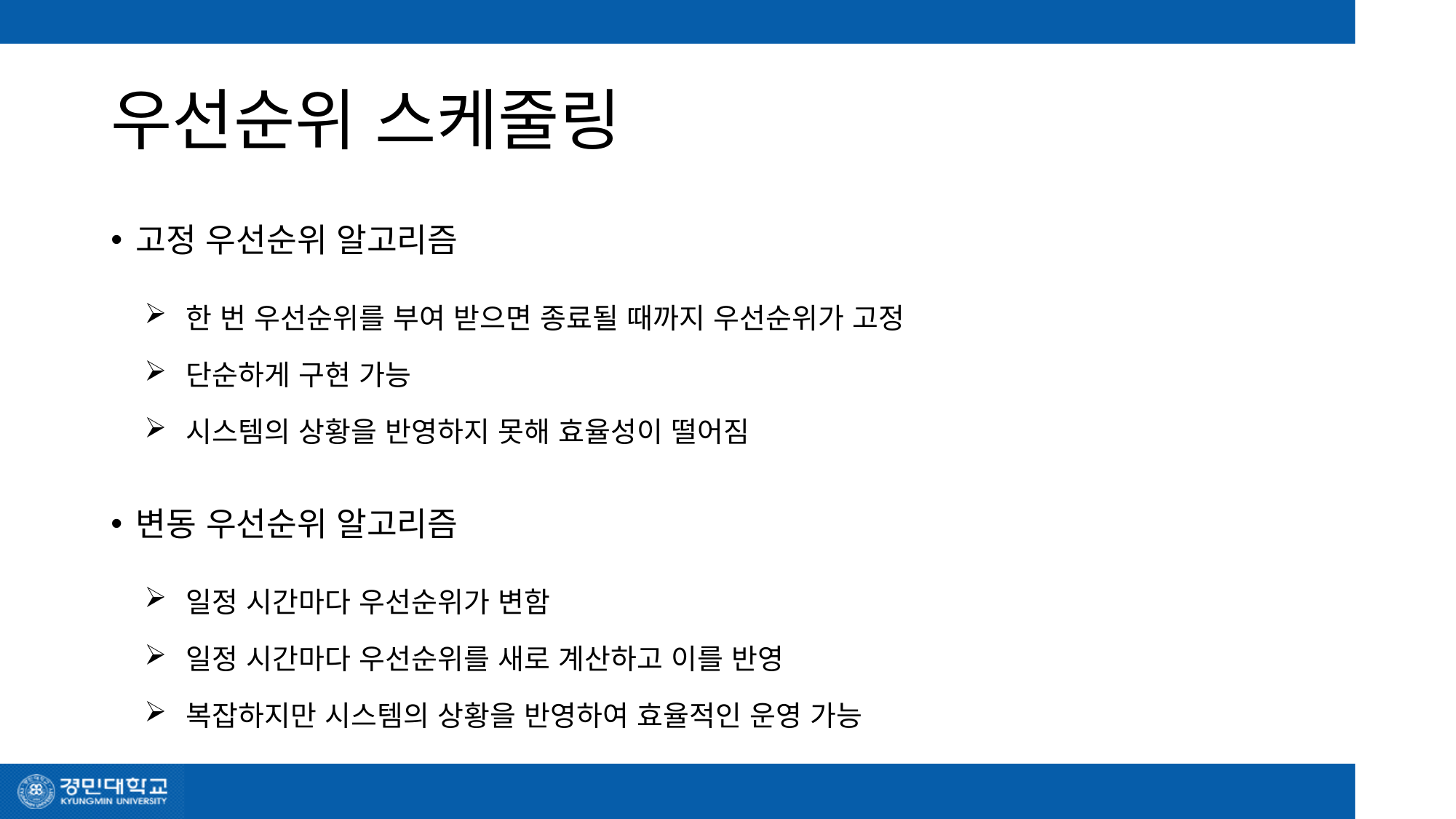

# 우선순위 스케줄링
고정 우선순위 알고리즘

한 번 우선순위를 부여 받으면 종료될 때까지 우선순위가 고정
단순하게 구현 가능
시스템의 상황을 반영하지 못해 효율성이 떨어짐

변동 우선순위 알고리즘

일정 시간마다 우선순위가 변함
일정 시간마다 우선순위를 새로 계산하고 이를 반영
복잡하지만 시스템의 상황을 반영하여 효율적인 운영 가능